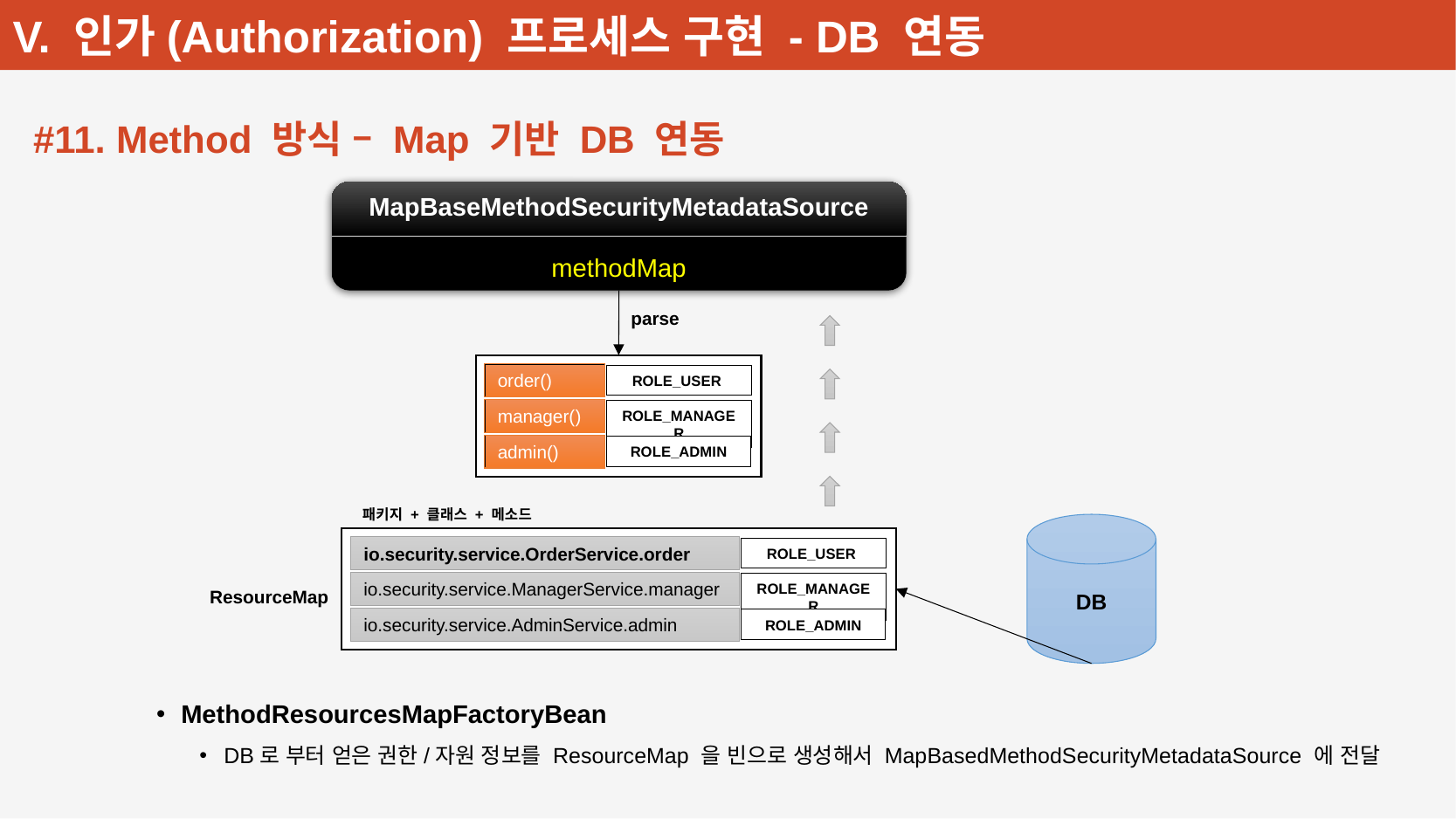

#11. Method 방식 – Map 기반 DB 연동
MapBaseMethodSecurityMetadataSource

methodMap
parse

order()
ROLE_USER

manager()
ROLE_MANAGER

admin()
ROLE_ADMIN

패키지 + 클래스 + 메소드
DB

io.security.service.OrderService.order
ROLE_USER
io.security.service.ManagerService.manager
ROLE_MANAGER
ResourceMap
io.security.service.AdminService.admin
ROLE_ADMIN
MethodResourcesMapFactoryBean
DB로 부터 얻은 권한/자원 정보를 ResourceMap 을 빈으로 생성해서 MapBasedMethodSecurityMetadataSource 에 전달